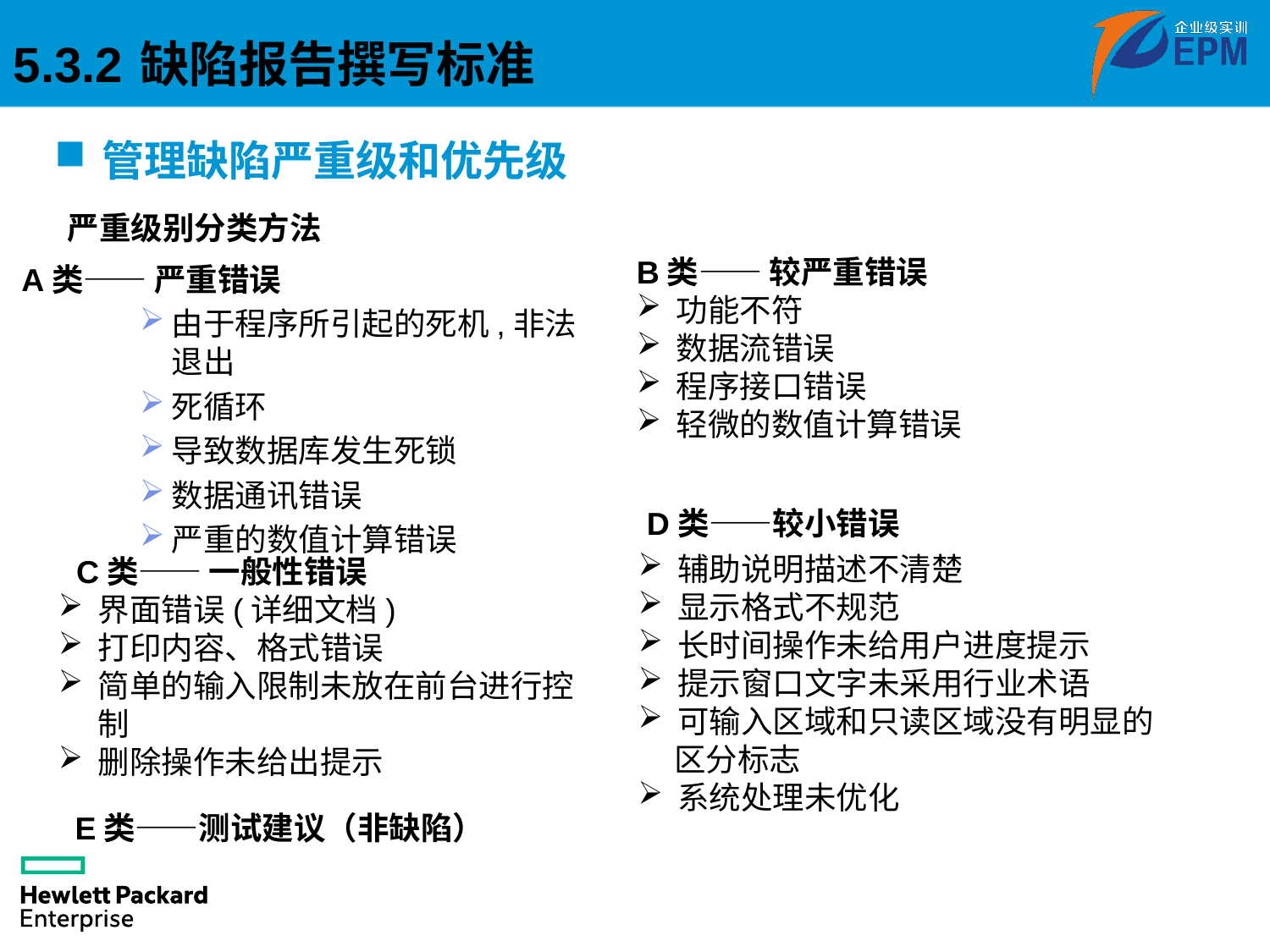

# 5.3.2	缺陷报告撰写标准
管理缺陷严重级和优先级

严重级别分类方法
B类—— 较严重错误
功能不符
数据流错误
程序接口错误
轻微的数值计算错误
 A类—— 严重错误
由于程序所引起的死机,非法退出
死循环
导致数据库发生死锁
数据通讯错误
严重的数值计算错误

 D类——较小错误
辅助说明描述不清楚
显示格式不规范
长时间操作未给用户进度提示
提示窗口文字未采用行业术语
可输入区域和只读区域没有明显的
    区分标志
系统处理未优化

  C类—— 一般性错误
界面错误(详细文档)
打印内容、格式错误
简单的输入限制未放在前台进行控制
删除操作未给出提示
E类——测试建议（非缺陷）